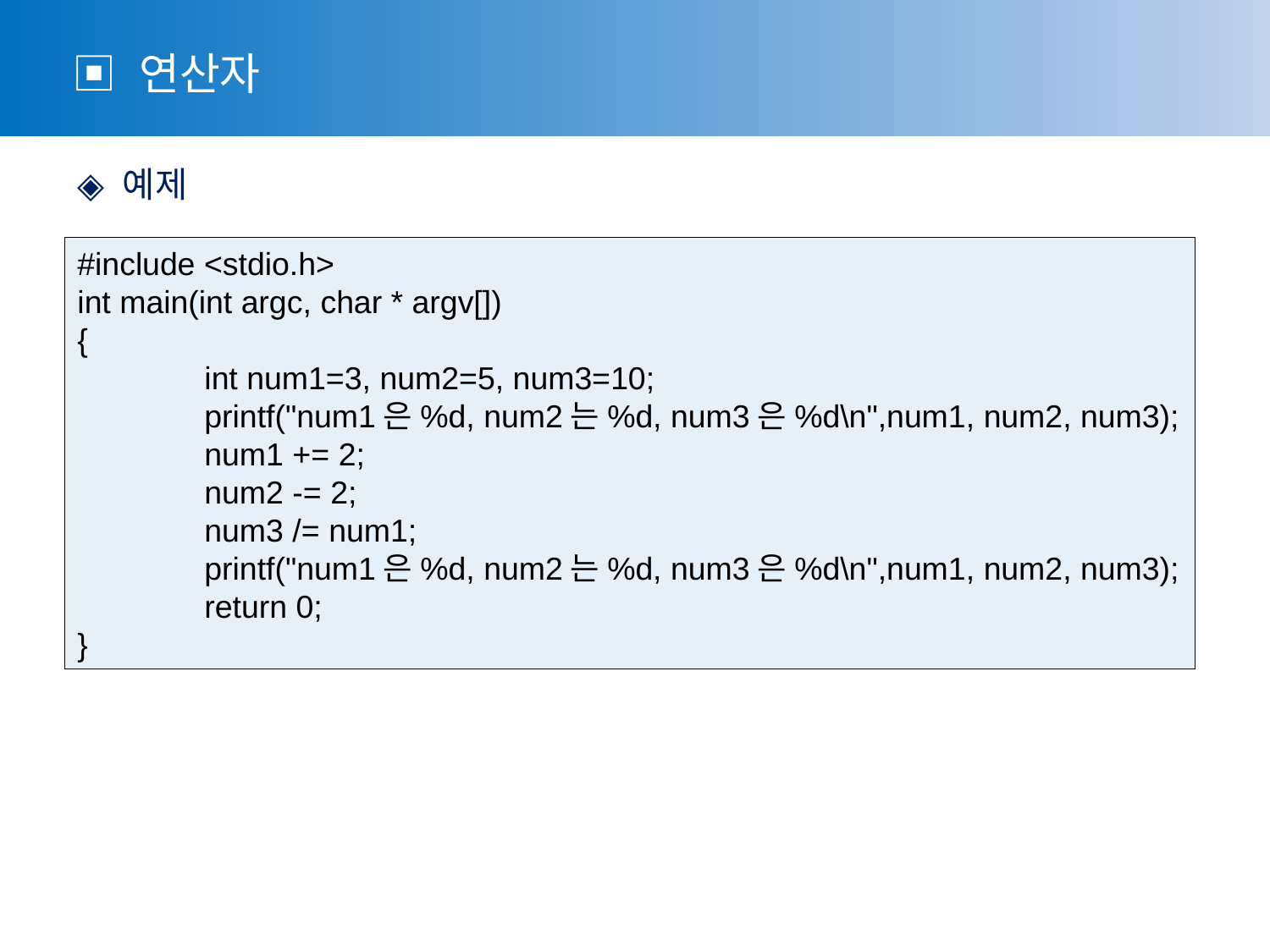

▣ 연산자
 ◈ 예제
#include <stdio.h>
int main(int argc, char * argv[])
{
	int num1=3, num2=5, num3=10;
	printf("num1은%d, num2는%d, num3은%d\n",num1, num2, num3);
	num1 += 2;
	num2 -= 2;
	num3 /= num1;
	printf("num1은%d, num2는%d, num3은%d\n",num1, num2, num3);
	return 0;
}